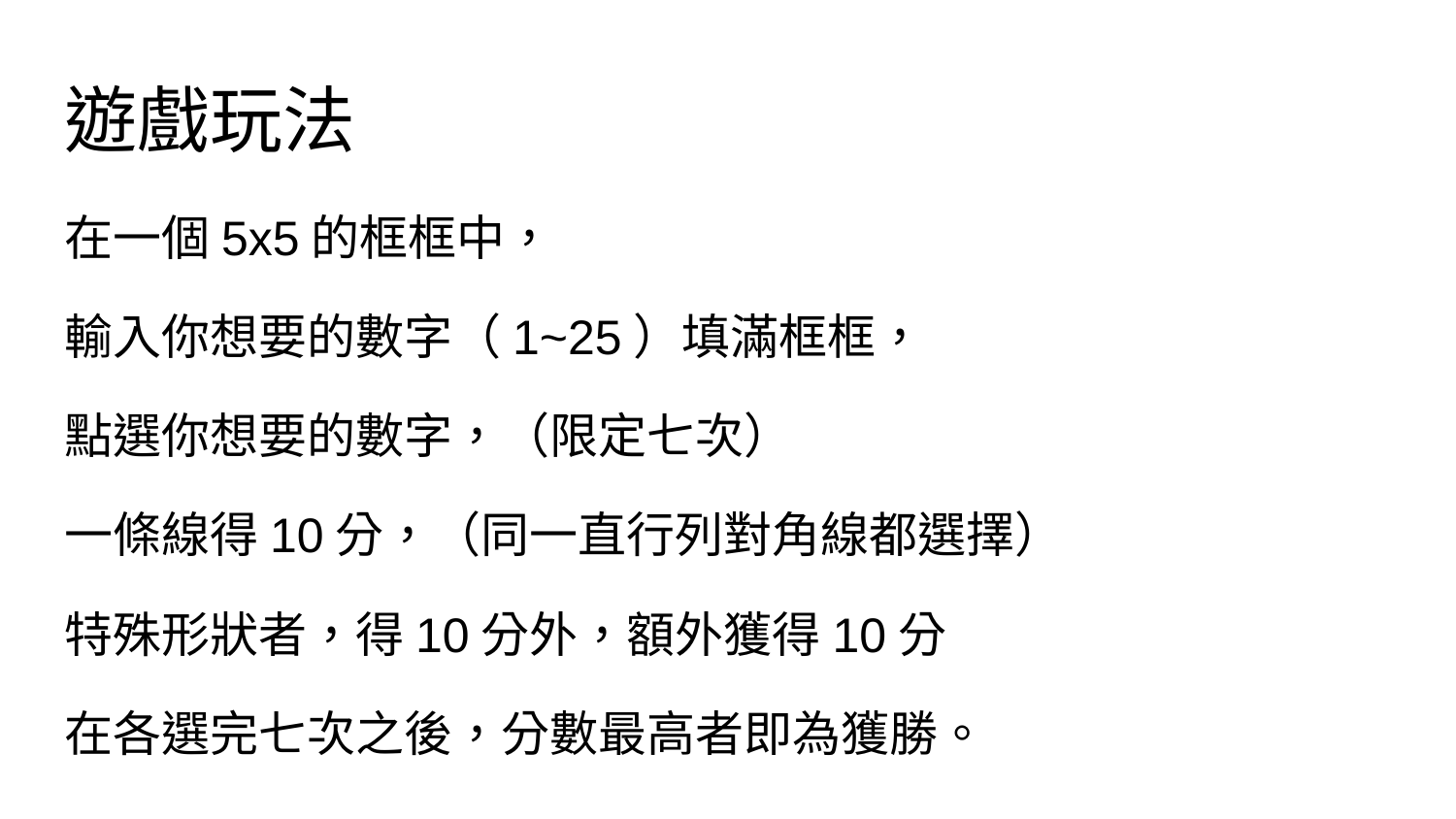

# 遊戲玩法
在一個5x5的框框中，
輸入你想要的數字（1~25）填滿框框，
點選你想要的數字，（限定七次）
一條線得10分，（同一直行列對角線都選擇）
特殊形狀者，得10分外，額外獲得10分
在各選完七次之後，分數最高者即為獲勝。